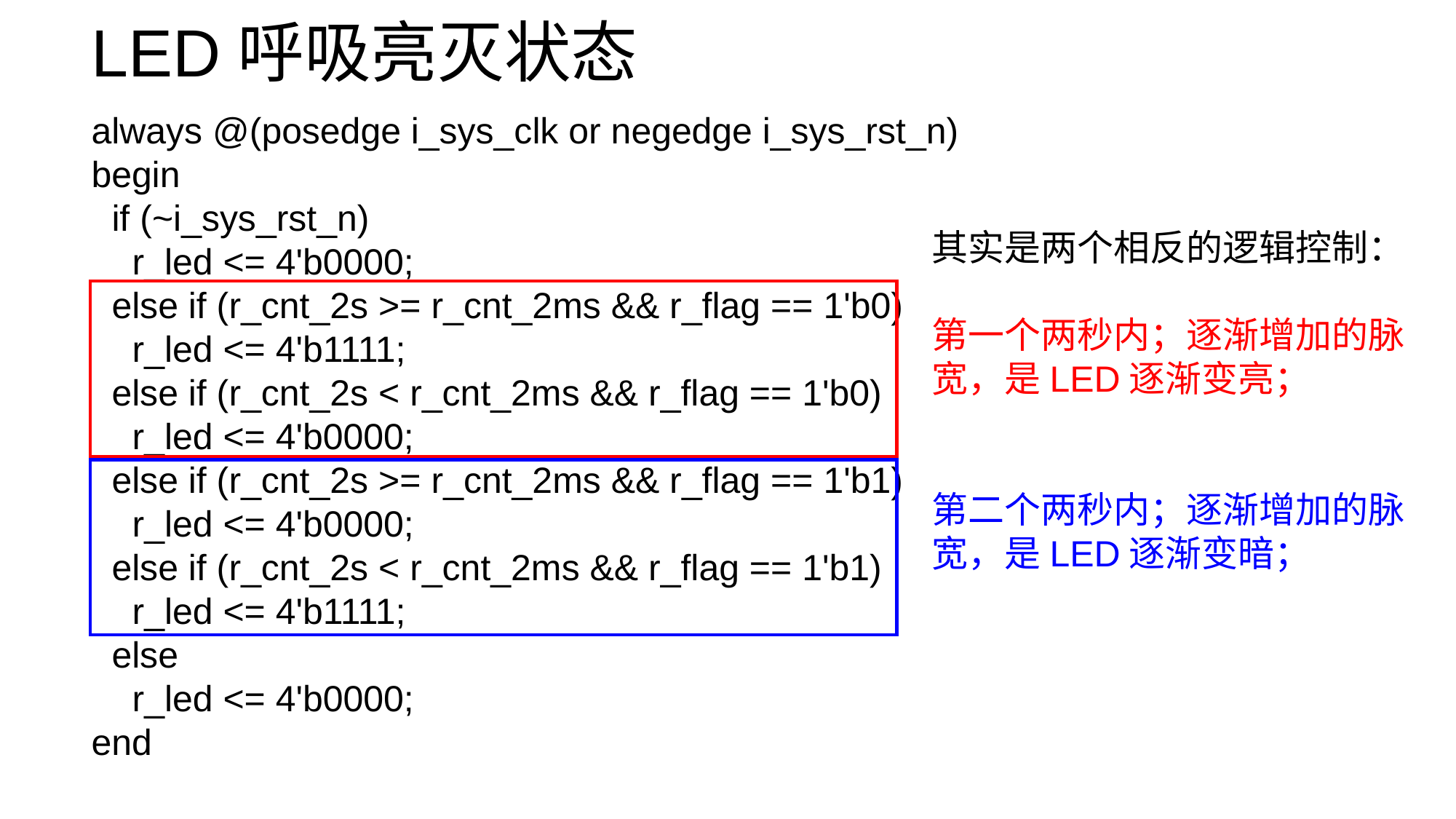

# LED呼吸亮灭状态
always @(posedge i_sys_clk or negedge i_sys_rst_n)
begin
  if (~i_sys_rst_n)
    r_led <= 4'b0000;
  else if (r_cnt_2s >= r_cnt_2ms && r_flag == 1'b0)
    r_led <= 4'b1111;
  else if (r_cnt_2s < r_cnt_2ms && r_flag == 1'b0)
    r_led <= 4'b0000;
  else if (r_cnt_2s >= r_cnt_2ms && r_flag == 1'b1)
    r_led <= 4'b0000;
  else if (r_cnt_2s < r_cnt_2ms && r_flag == 1'b1)
    r_led <= 4'b1111;
  else
    r_led <= 4'b0000;
end
其实是两个相反的逻辑控制：

第一个两秒内；逐渐增加的脉宽，是LED逐渐变亮；

第二个两秒内；逐渐增加的脉宽，是LED逐渐变暗；